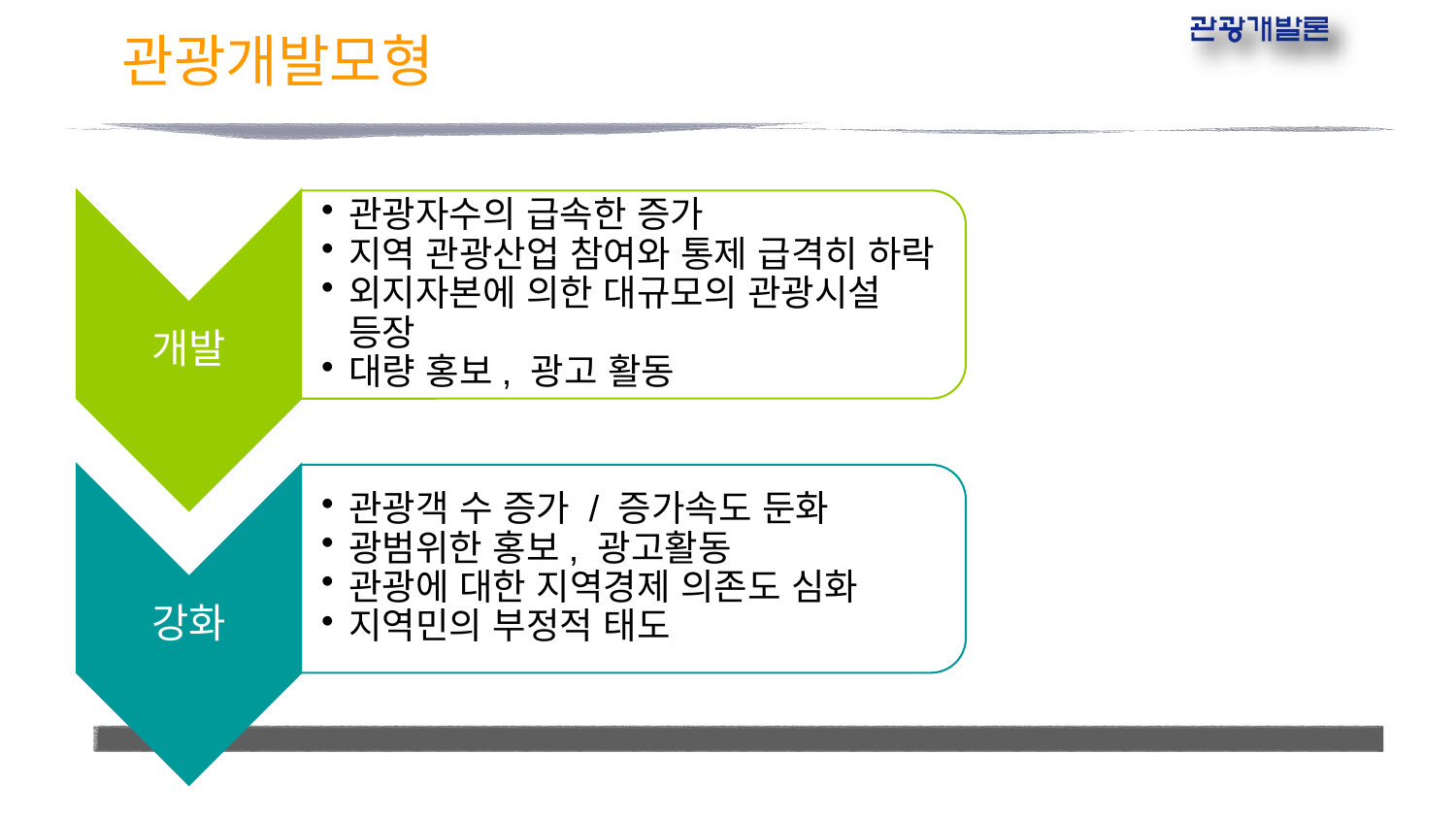

# 관광개발모형
개발
관광자수의 급속한 증가
지역 관광산업 참여와 통제 급격히 하락
외지자본에 의한 대규모의 관광시설 등장
대량 홍보, 광고 활동
강화
관광객 수 증가 / 증가속도 둔화
광범위한 홍보, 광고활동
관광에 대한 지역경제 의존도 심화
지역민의 부정적 태도